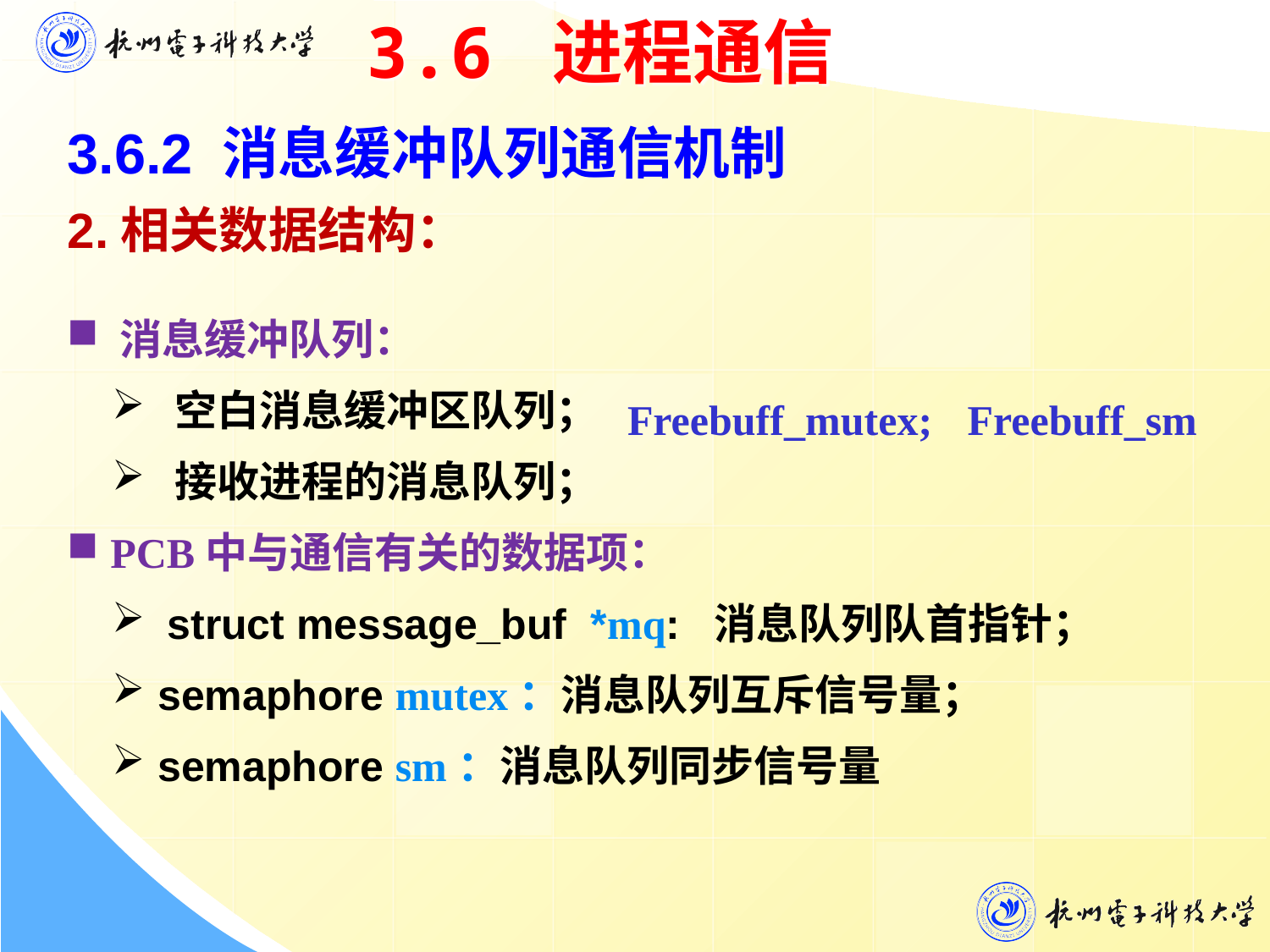

3.6 进程通信
3.6.2 消息缓冲队列通信机制
2.相关数据结构：
 消息缓冲队列：
  空白消息缓冲区队列；
  接收进程的消息队列；
 PCB中与通信有关的数据项：
  struct message_buf  *mq:  消息队列队首指针；
 semaphore mutex：消息队列互斥信号量；
 semaphore sm：消息队列同步信号量

Freebuff_mutex;
Freebuff_sm